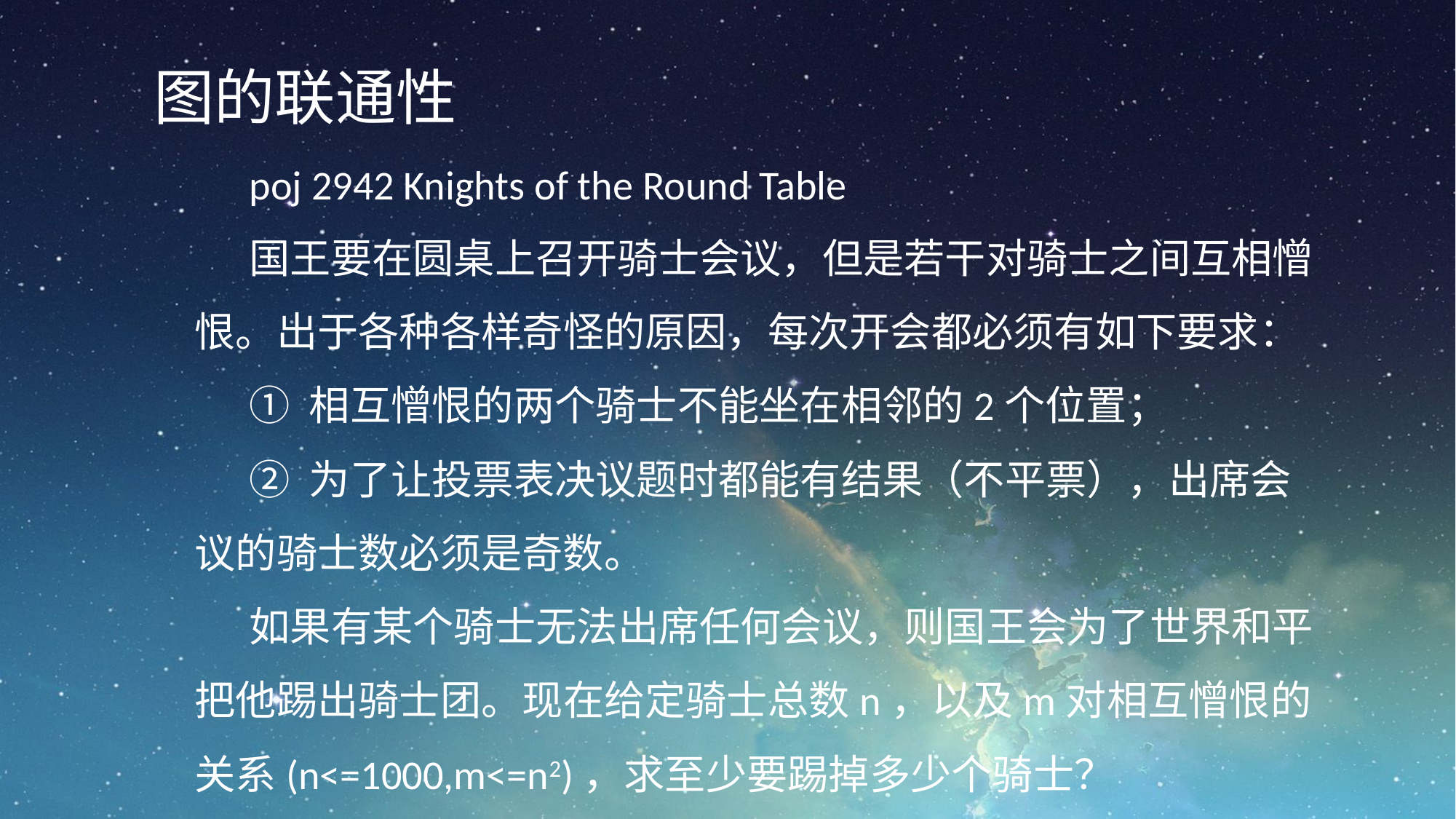

图的联通性
poj 2942 Knights of the Round Table
国王要在圆桌上召开骑士会议，但是若干对骑士之间互相憎恨。出于各种各样奇怪的原因，每次开会都必须有如下要求：
① 相互憎恨的两个骑士不能坐在相邻的2个位置；
② 为了让投票表决议题时都能有结果（不平票），出席会议的骑士数必须是奇数。
如果有某个骑士无法出席任何会议，则国王会为了世界和平把他踢出骑士团。现在给定骑士总数n，以及m对相互憎恨的关系(n<=1000,m<=n2)，求至少要踢掉多少个骑士？